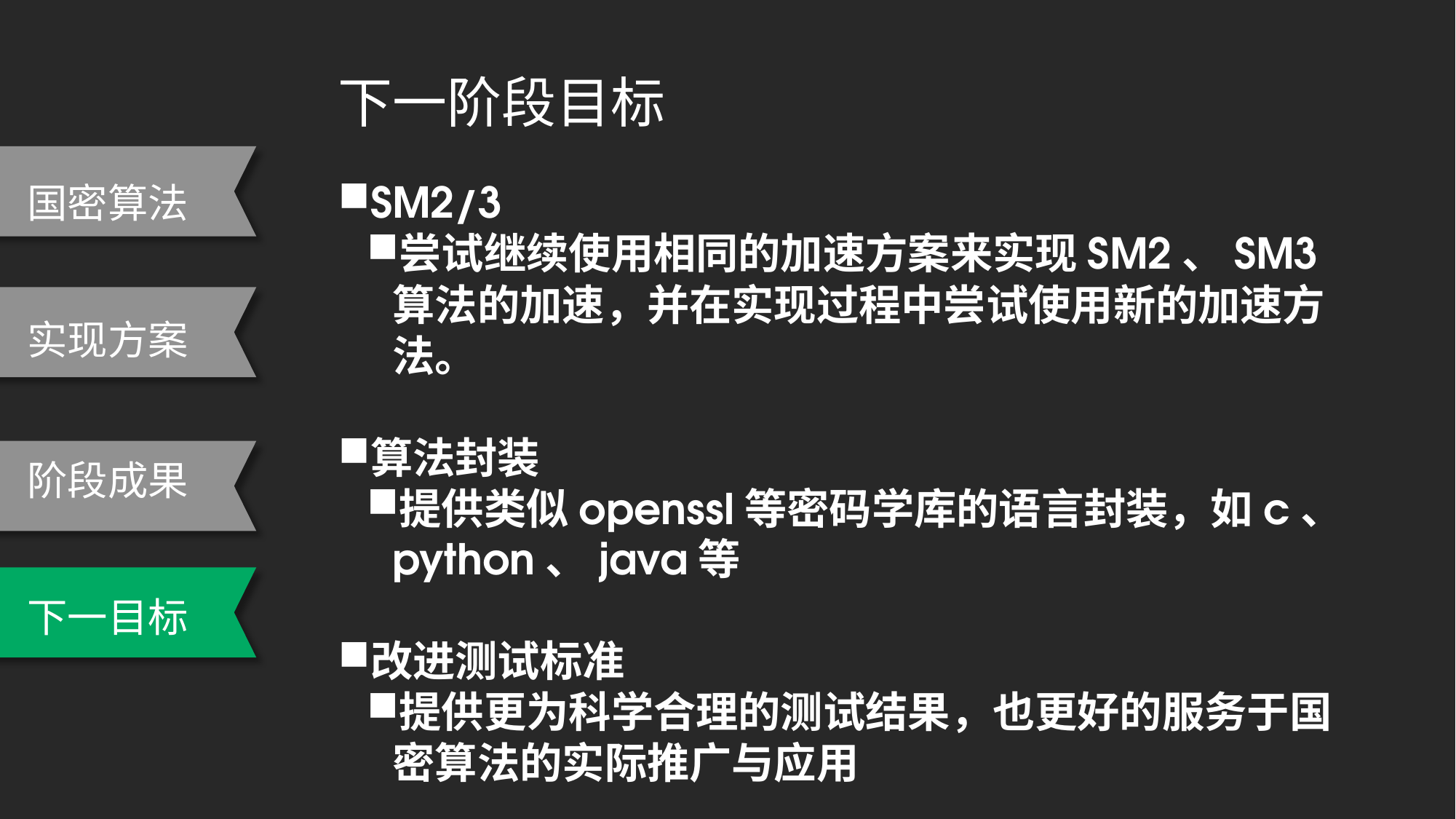

下一阶段目标

国密算法
SM2/3
尝试继续使用相同的加速方案来实现SM2、SM3算法的加速，并在实现过程中尝试使用新的加速方法。

算法封装
提供类似openssl等密码学库的语言封装，如c、python、java等

改进测试标准
提供更为科学合理的测试结果，也更好的服务于国密算法的实际推广与应用

实现方案

阶段成果

下一目标